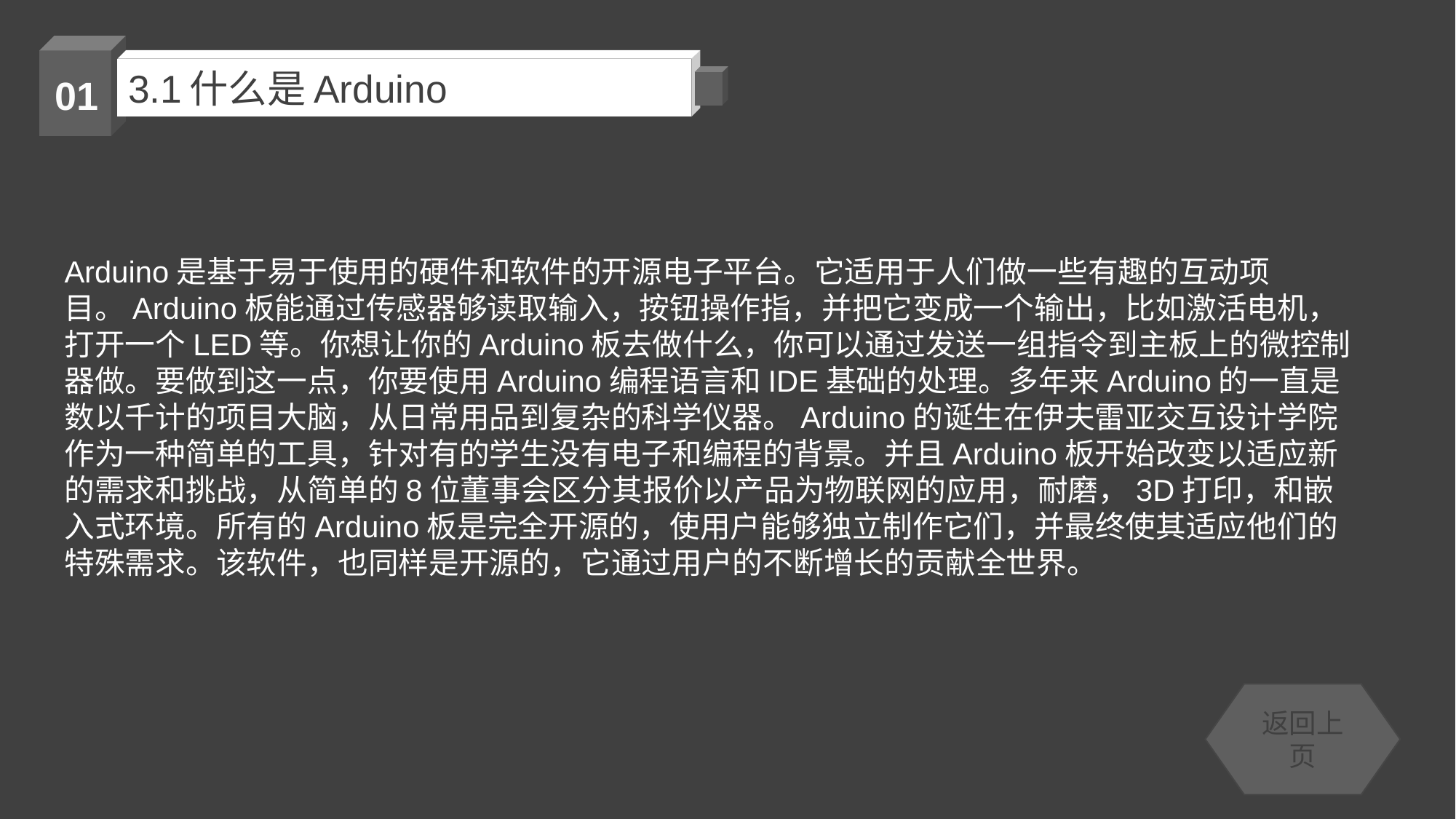

Arduino是基于易于使用的硬件和软件的开源电子平台。它适用于人们做一些有趣的互动项目。Arduino板能通过传感器够读取输入，按钮操作指，并把它变成一个输出，比如激活电机，打开一个LED等。你想让你的Arduino板去做什么，你可以通过发送一组指令到主板上的微控制器做。要做到这一点，你要使用Arduino编程语言和IDE基础的处理。多年来Arduino的一直是数以千计的项目大脑，从日常用品到复杂的科学仪器。Arduino的诞生在伊夫雷亚交互设计学院作为一种简单的工具，针对有的学生没有电子和编程的背景。并且Arduino板开始改变以适应新的需求和挑战，从简单的8位董事会区分其报价以产品为物联网的应用，耐磨，3D打印，和嵌入式环境。所有的Arduino板是完全开源的，使用户能够独立制作它们，并最终使其适应他们的特殊需求。该软件，也同样是开源的，它通过用户的不断增长的贡献全世界。
3.1什么是Arduino
01

返回上页